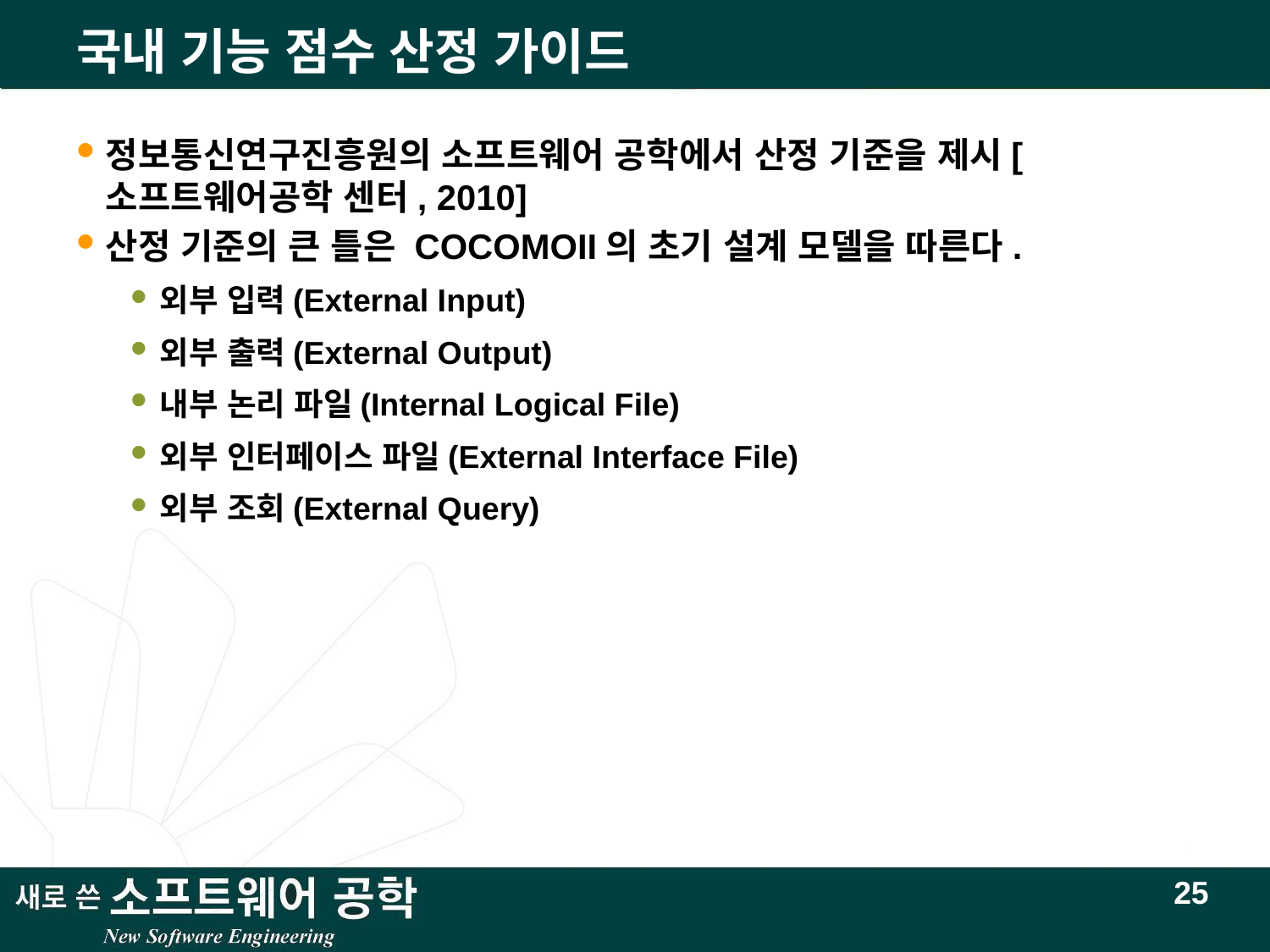

# 국내 기능 점수 산정 가이드
정보통신연구진흥원의 소프트웨어 공학에서 산정 기준을 제시[소프트웨어공학 센터, 2010]
산정 기준의 큰 틀은 COCOMOII의 초기 설계 모델을 따른다.
외부 입력(External Input)
외부 출력(External Output)
내부 논리 파일(Internal Logical File)
외부 인터페이스 파일(External Interface File)
외부 조회(External Query)

25